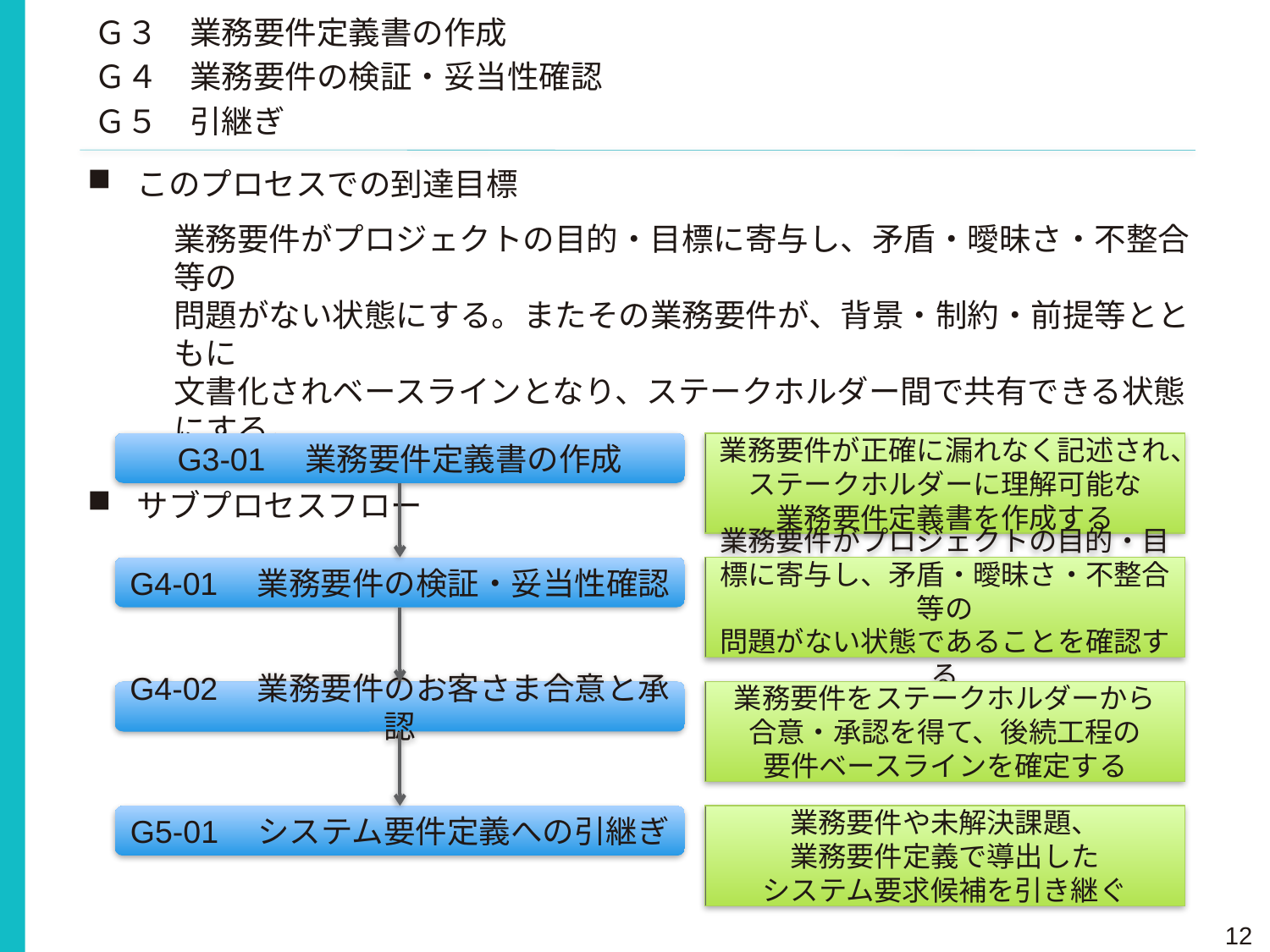

Ｇ３　業務要件定義書の作成
Ｇ４　業務要件の検証・妥当性確認
Ｇ５　引継ぎ
このプロセスでの到達目標

業務要件がプロジェクトの目的・目標に寄与し、矛盾・曖昧さ・不整合等の
問題がない状態にする。またその業務要件が、背景・制約・前提等とともに
文書化されベースラインとなり、ステークホルダー間で共有できる状態にする。

サブプロセスフロー
G3-01　業務要件定義書の作成
業務要件が正確に漏れなく記述され、ステークホルダーに理解可能な
業務要件定義書を作成する
G4-01　業務要件の検証・妥当性確認
業務要件がプロジェクトの目的・目標に寄与し、矛盾・曖昧さ・不整合等の
問題がない状態であることを確認する
G4-02　業務要件のお客さま合意と承認
業務要件をステークホルダーから
合意・承認を得て、後続工程の
要件ベースラインを確定する
G5-01　システム要件定義への引継ぎ
業務要件や未解決課題、
業務要件定義で導出した
システム要求候補を引き継ぐ
12